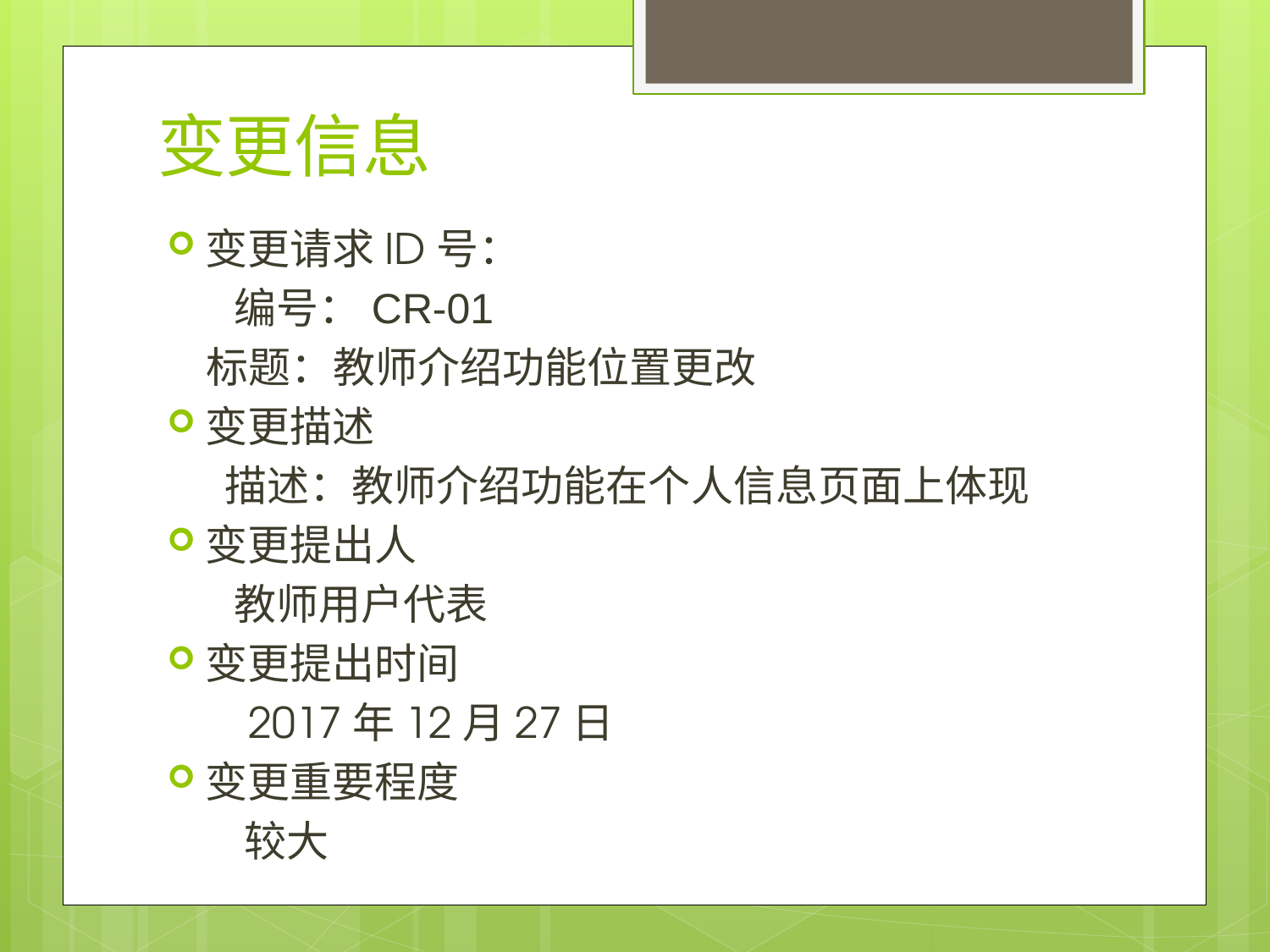

# 变更信息
变更请求ID号：
      编号：CR-01
   标题：教师介绍功能位置更改
变更描述
     描述：教师介绍功能在个人信息页面上体现
变更提出人
      教师用户代表
变更提出时间
       2017年12月27日
变更重要程度
       较大